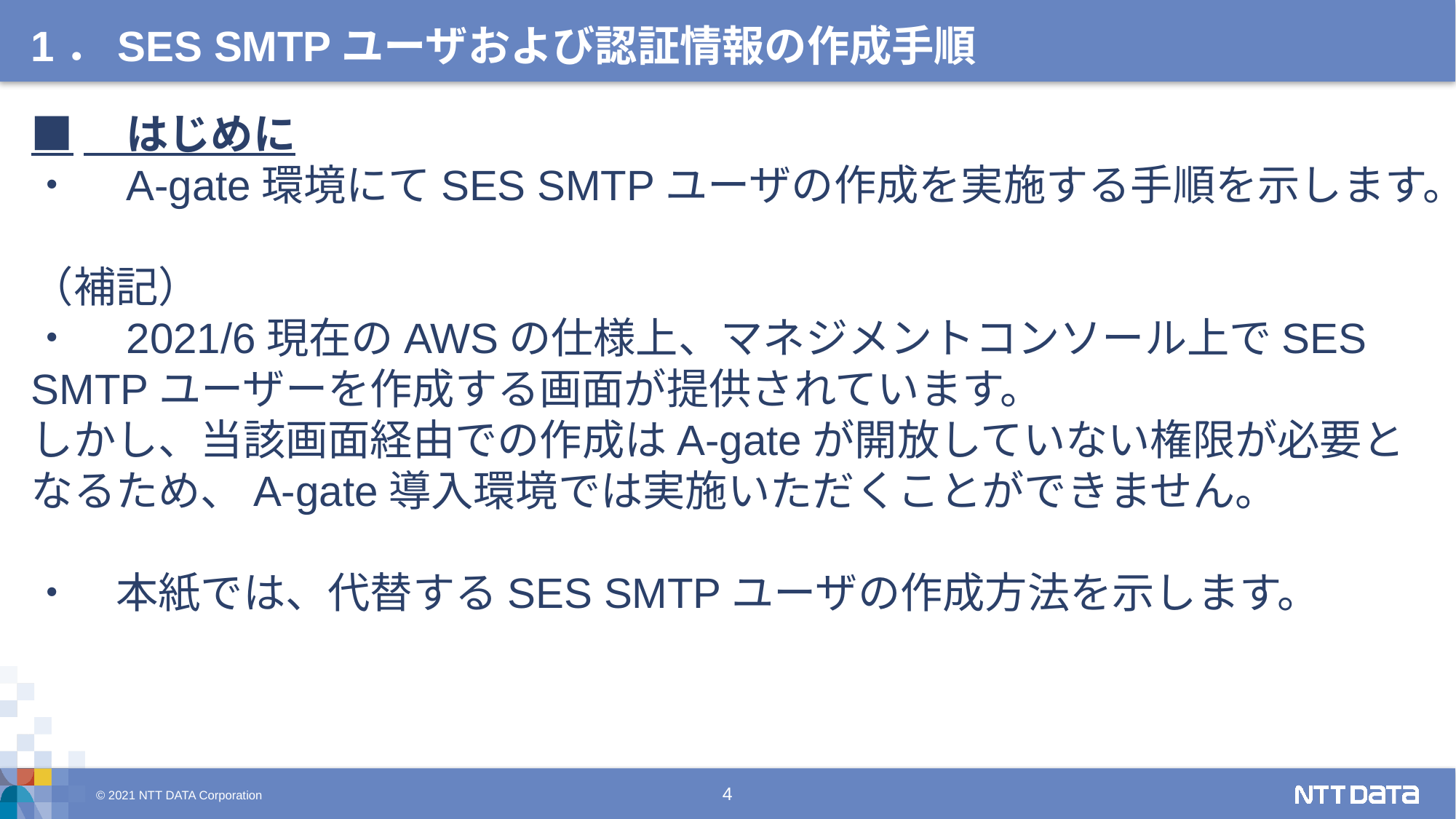

1．SES SMTPユーザおよび認証情報の作成手順
■　はじめに
・　A-gate環境にてSES SMTPユーザの作成を実施する手順を示します。

（補記）
・　2021/6現在のAWSの仕様上、マネジメントコンソール上でSES SMTPユーザーを作成する画面が提供されています。
しかし、当該画面経由での作成はA-gateが開放していない権限が必要となるため、A-gate導入環境では実施いただくことができません。

・　本紙では、代替するSES SMTPユーザの作成方法を示します。